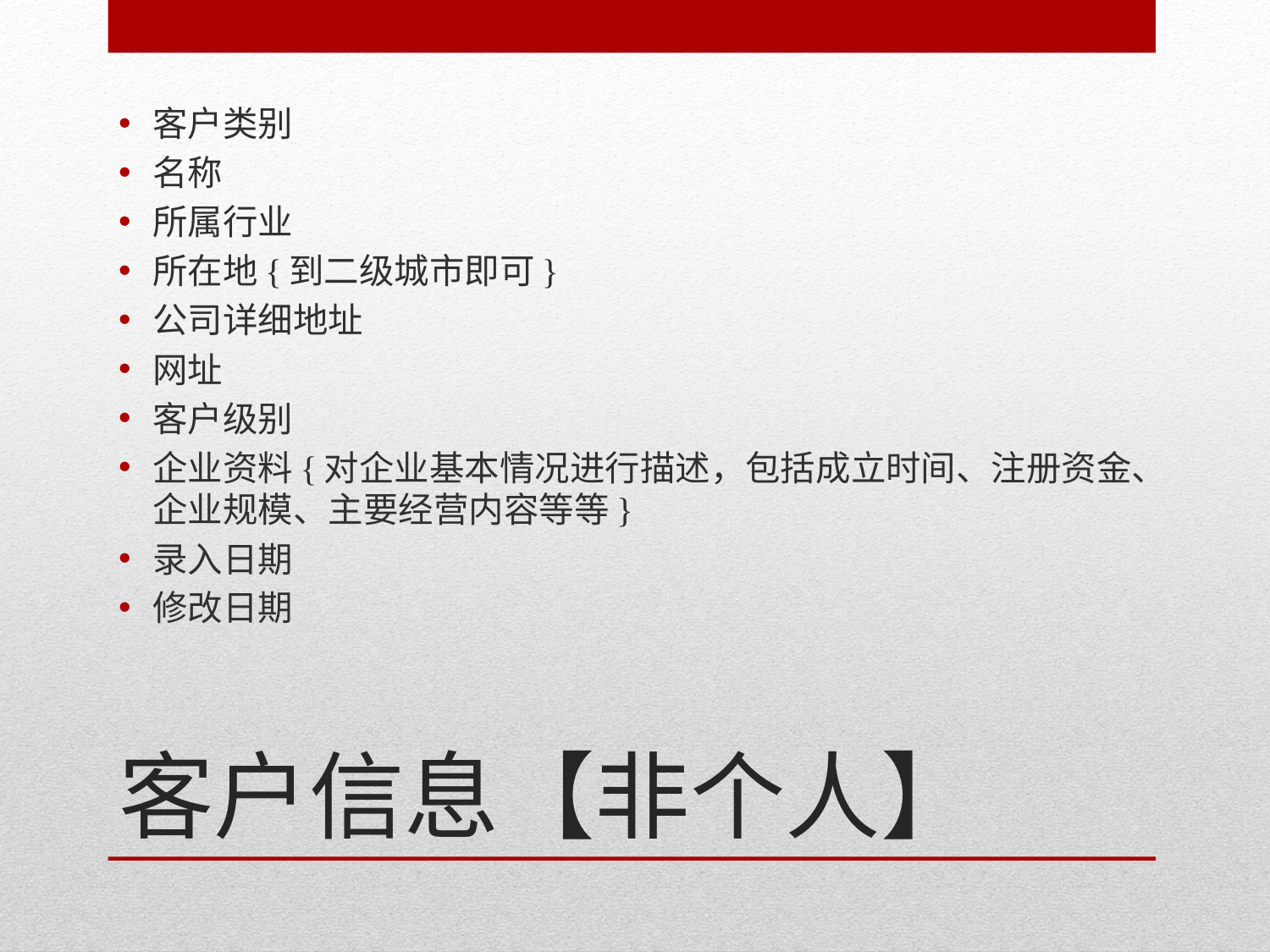

客户类别
名称
所属行业
所在地{到二级城市即可}
公司详细地址
网址
客户级别
企业资料{对企业基本情况进行描述，包括成立时间、注册资金、企业规模、主要经营内容等等}
录入日期
修改日期
# 客户信息【非个人】